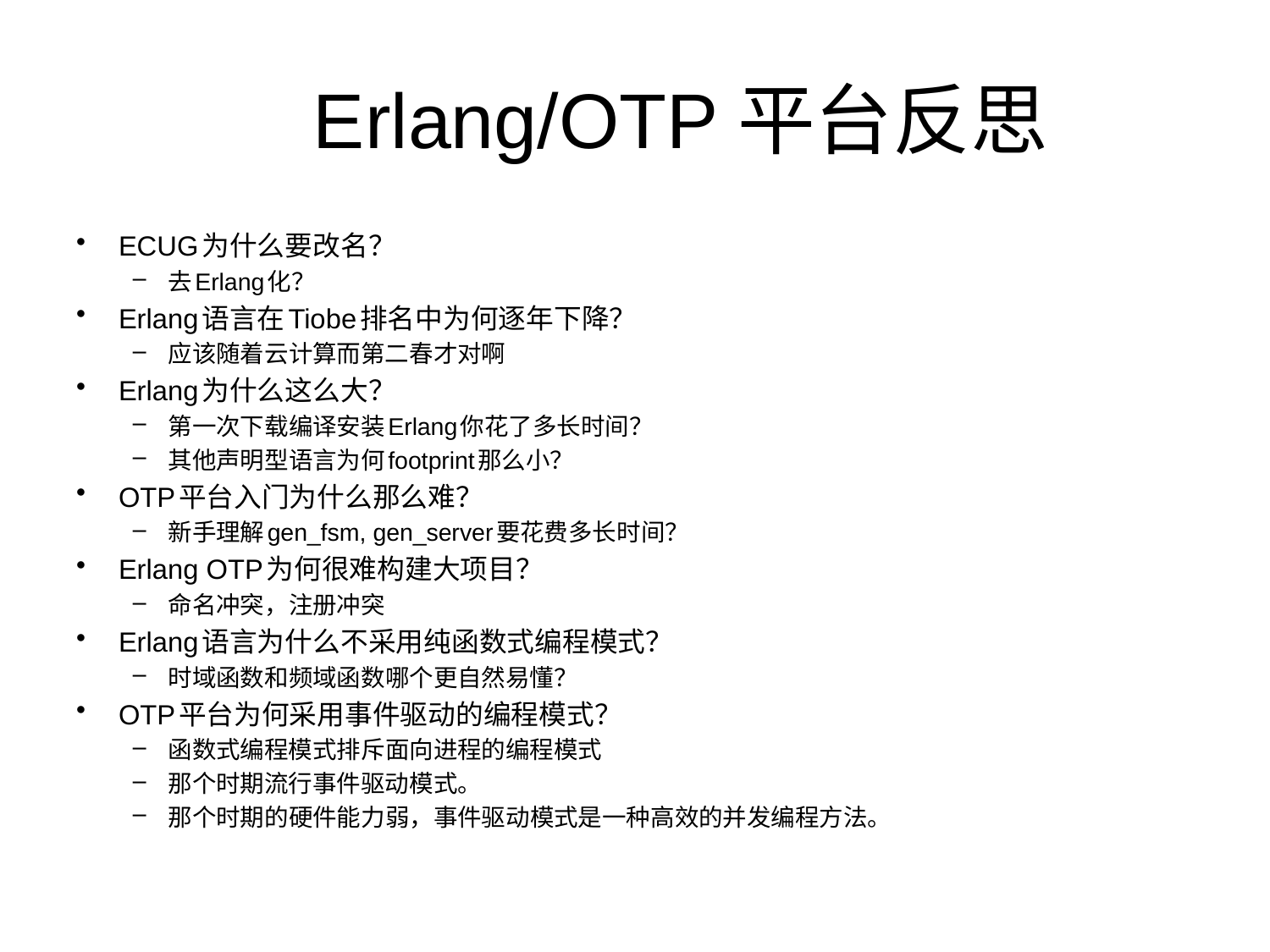

# Erlang/OTP平台反思
ECUG为什么要改名？
去Erlang化？
Erlang语言在Tiobe排名中为何逐年下降？
应该随着云计算而第二春才对啊
Erlang为什么这么大？
第一次下载编译安装Erlang你花了多长时间？
其他声明型语言为何footprint那么小？
OTP平台入门为什么那么难？
新手理解gen_fsm, gen_server要花费多长时间？
Erlang OTP为何很难构建大项目？
命名冲突，注册冲突
Erlang语言为什么不采用纯函数式编程模式？
时域函数和频域函数哪个更自然易懂？
OTP平台为何采用事件驱动的编程模式？
函数式编程模式排斥面向进程的编程模式
那个时期流行事件驱动模式。
那个时期的硬件能力弱，事件驱动模式是一种高效的并发编程方法。